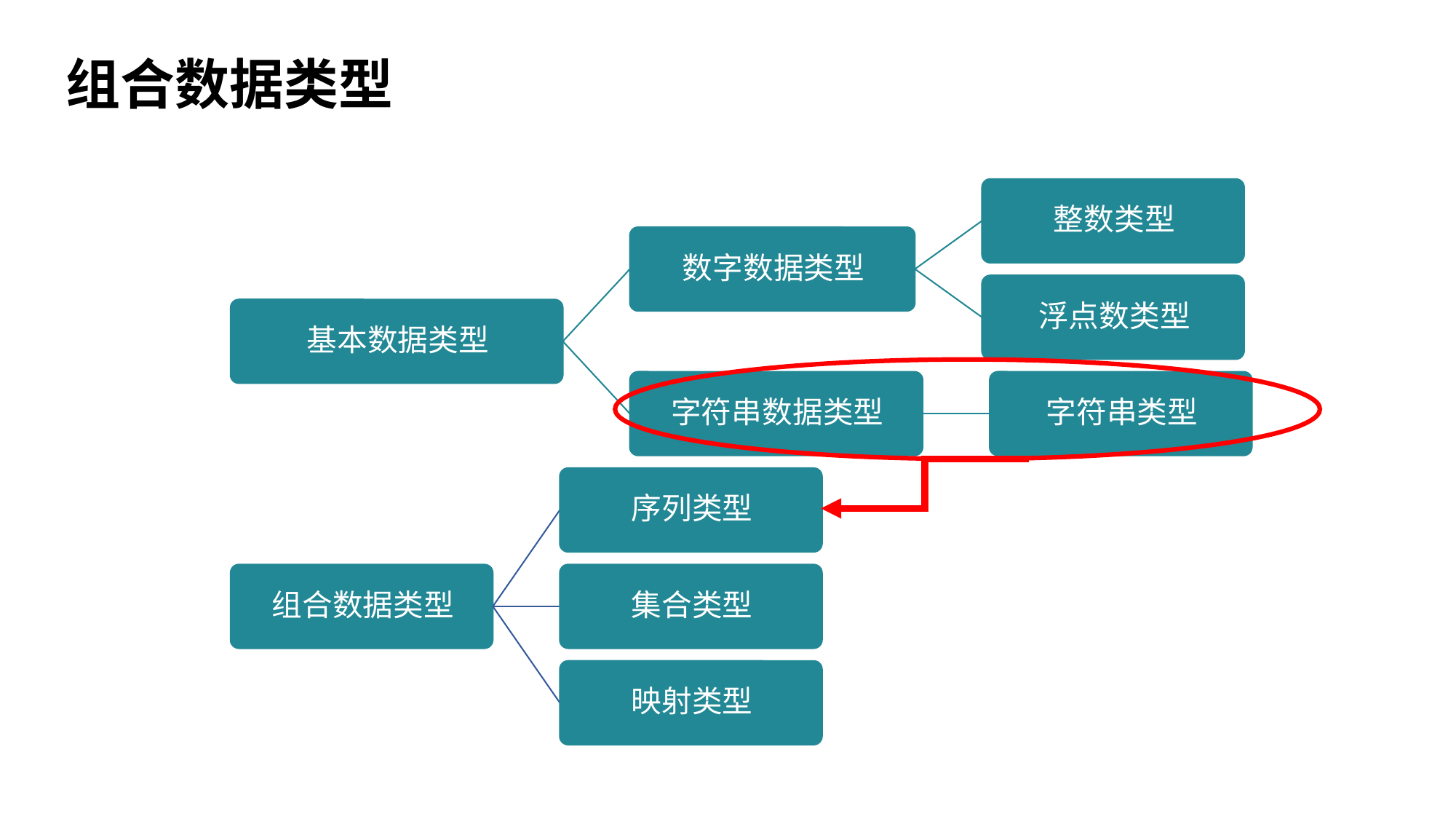

# 组合数据类型
基本数据类型

数字数据类型

整数类型

浮点数类型

字符串数据类型

字符串类型
组合数据类型

序列类型

集合类型

映射类型